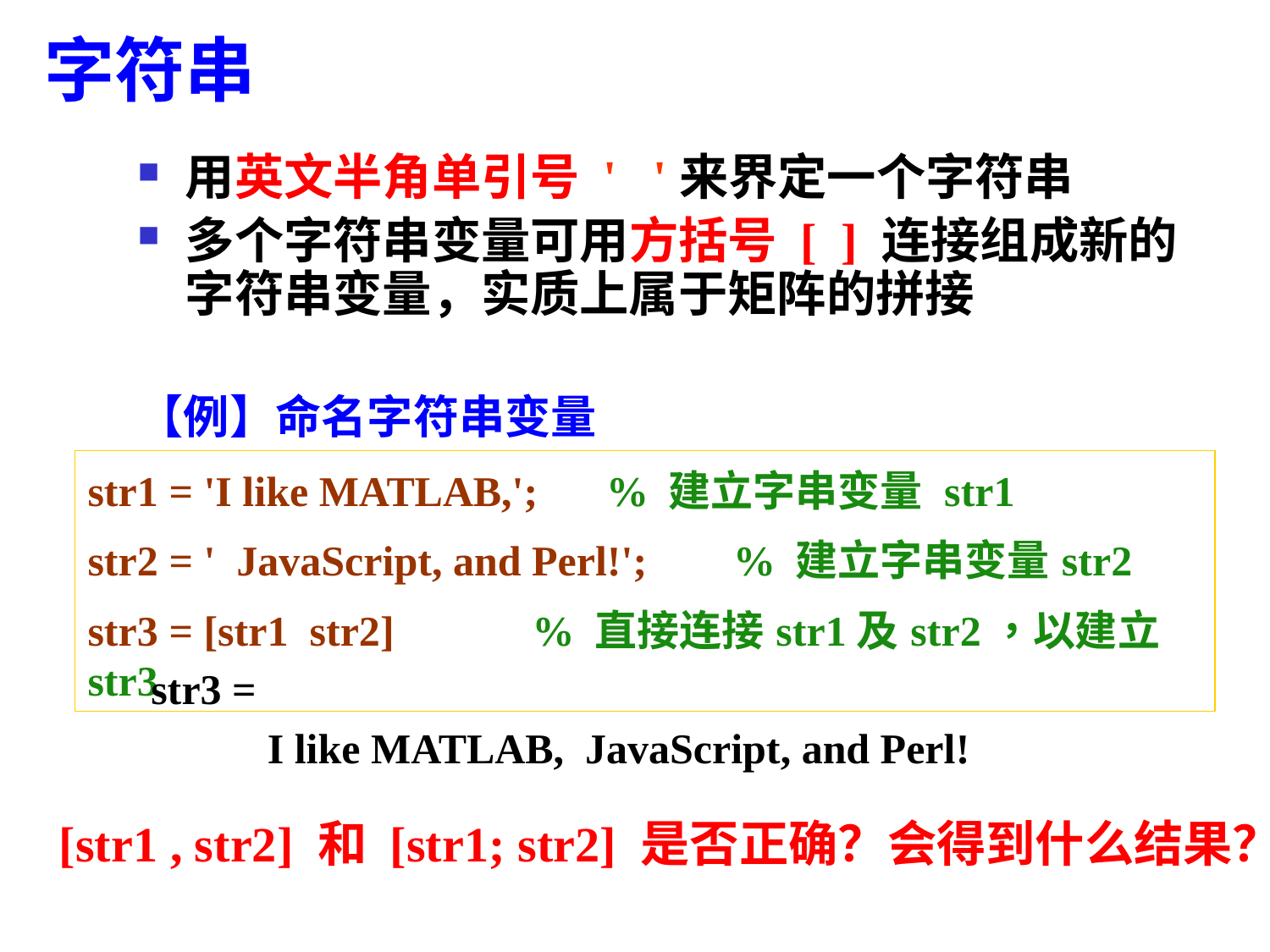

字符串
用英文半角单引号 '   '来界定一个字符串
多个字符串变量可用方括号 [  ] 连接组成新的字符串变量，实质上属于矩阵的拼接

【例】命名字符串变量
| str1 = 'I like MATLAB,'; % 建立字串变量 str1 str2 = ' JavaScript, and Perl!'; % 建立字串变量str2 str3 = [str1 str2] % 直接连接str1及str2，以建立str3 |
| --- |
str3 =
	         I like MATLAB,  JavaScript, and Perl!
[str1 , str2] 和 [str1; str2] 是否正确？会得到什么结果？
6